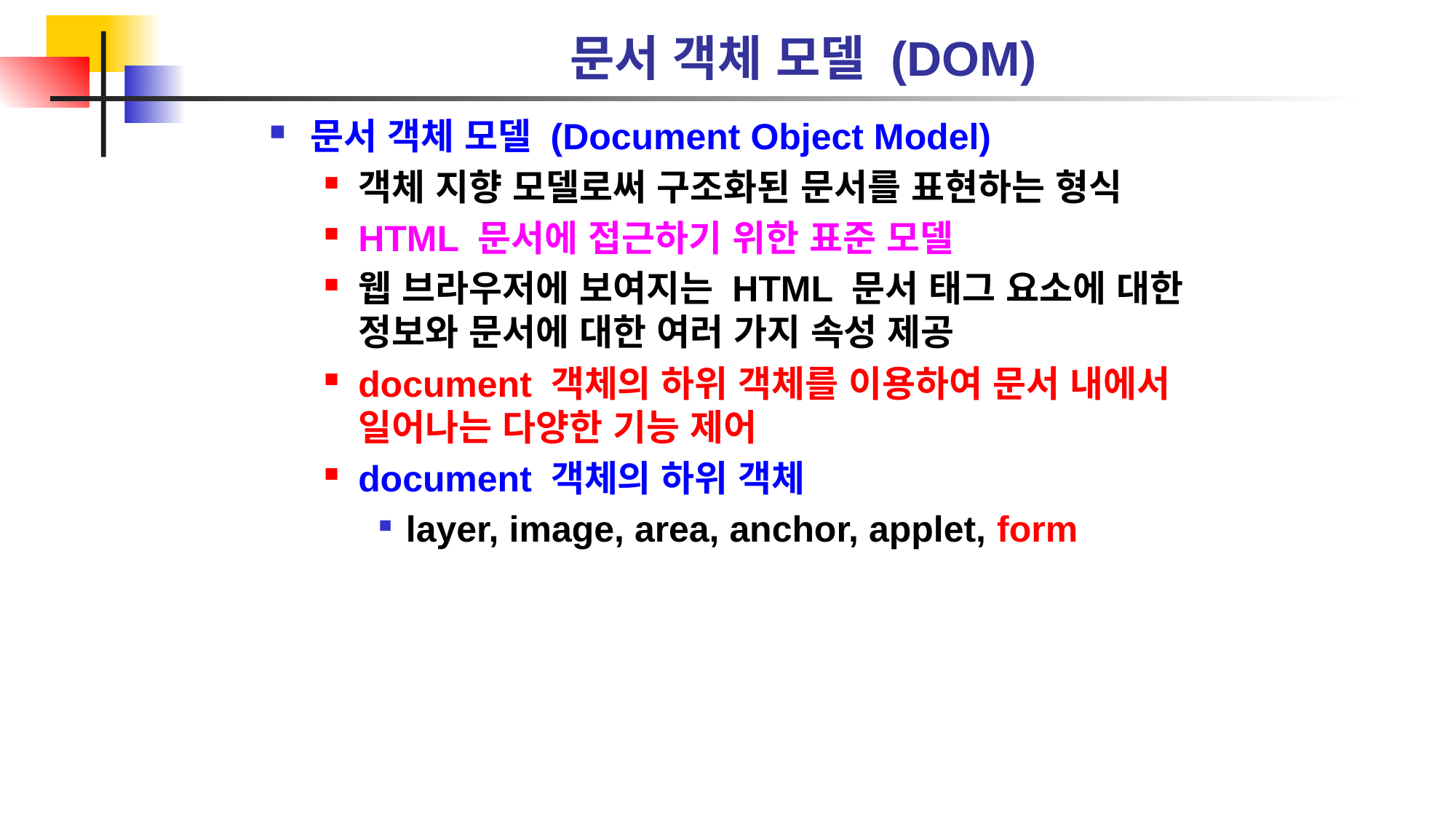

# 문서 객체 모델 (DOM)
문서 객체 모델 (Document Object Model)
객체 지향 모델로써 구조화된 문서를 표현하는 형식
HTML 문서에 접근하기 위한 표준 모델
웹 브라우저에 보여지는 HTML 문서 태그 요소에 대한 정보와 문서에 대한 여러 가지 속성 제공
document 객체의 하위 객체를 이용하여 문서 내에서 일어나는 다양한 기능 제어
document 객체의 하위 객체
layer, image, area, anchor, applet, form